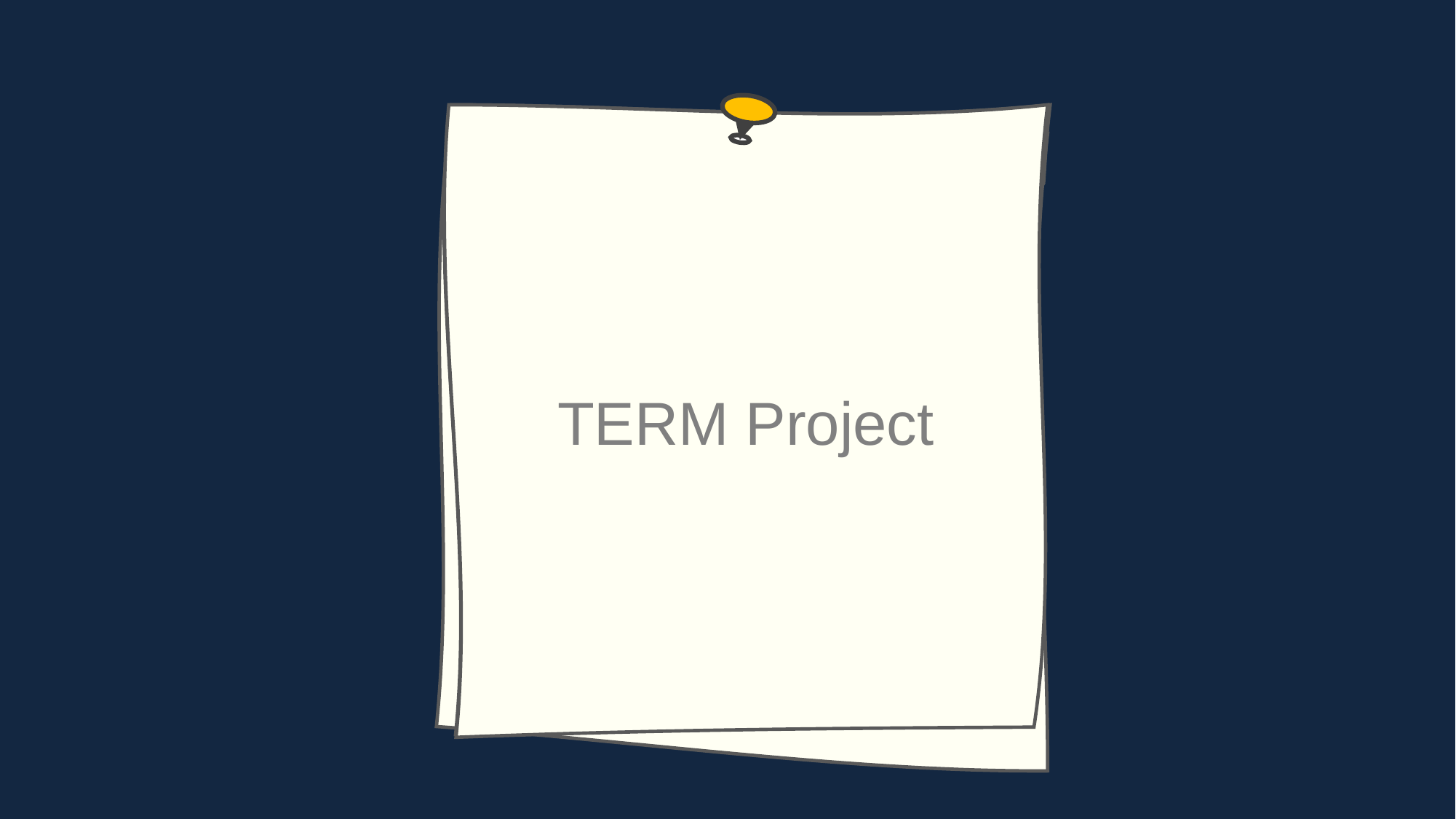

TERM Project

201803987 서지애    201804082 성영은
TERM Project